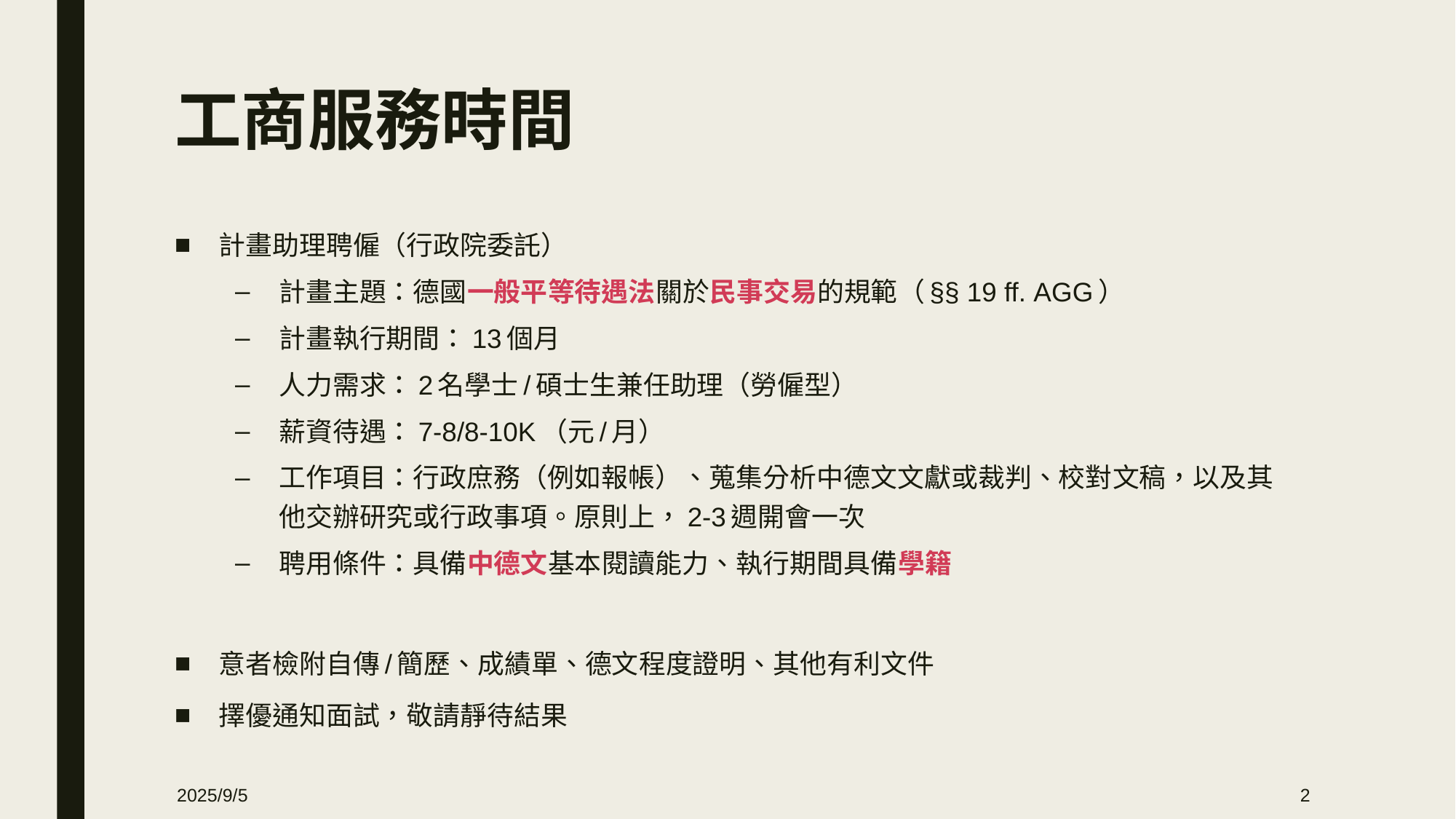

# 工商服務時間
計畫助理聘僱（行政院委託）
計畫主題：德國一般平等待遇法關於民事交易的規範（§§ 19 ff. AGG）
計畫執行期間：13個月
人力需求：2名學士/碩士生兼任助理（勞僱型）
薪資待遇：7-8/8-10K（元/月）
工作項目：行政庶務（例如報帳）、蒐集分析中德文文獻或裁判、校對文稿，以及其他交辦研究或行政事項。原則上，2-3週開會一次
聘用條件：具備中德文基本閱讀能力、執行期間具備學籍

意者檢附自傳/簡歷、成績單、德文程度證明、其他有利文件
擇優通知面試，敬請靜待結果
2025/9/5
2